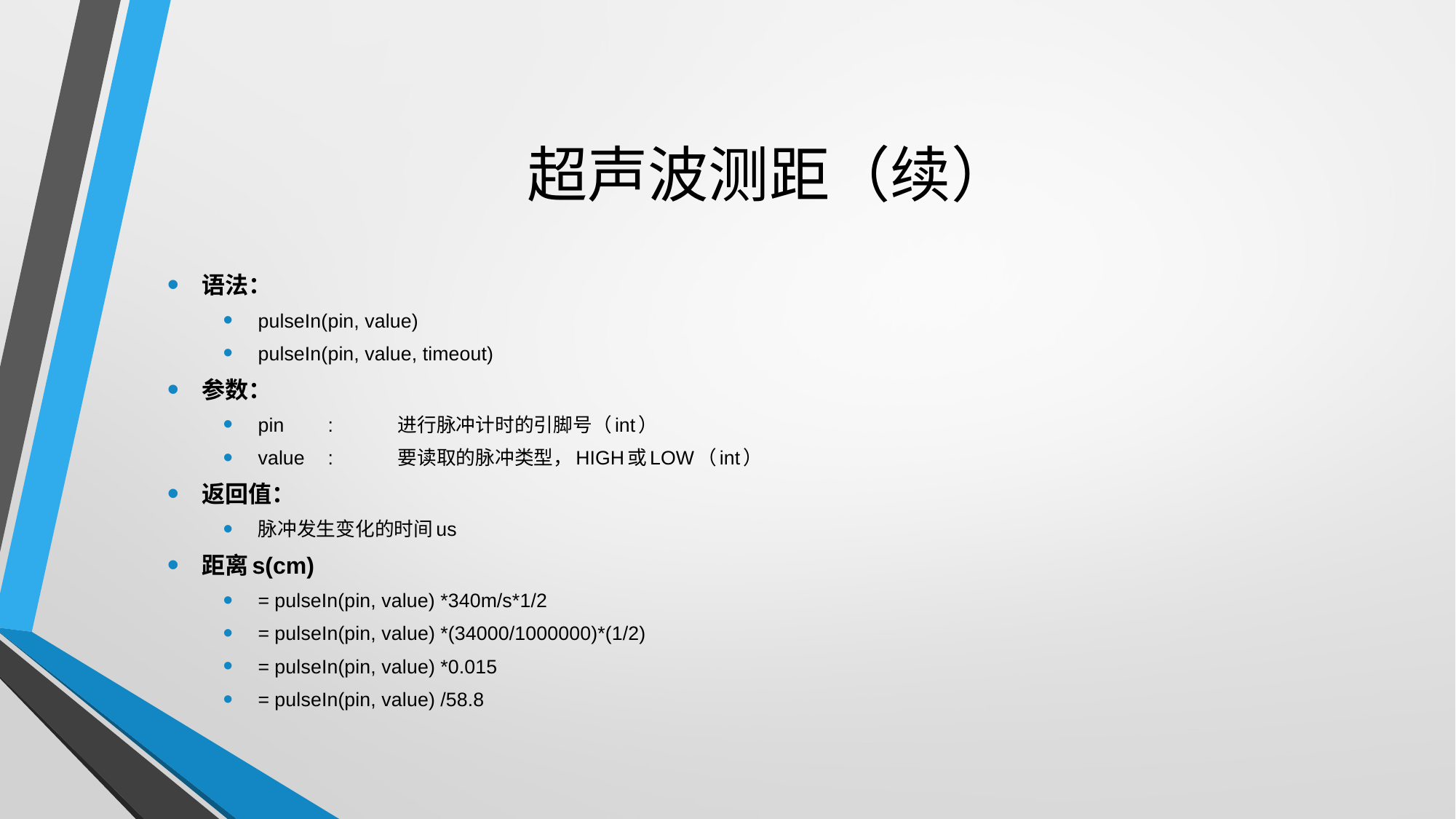

# 超声波测距（续）
语法：
pulseIn(pin, value)
pulseIn(pin, value, timeout)
参数：
pin	:	进行脉冲计时的引脚号（int）
value	:	要读取的脉冲类型，HIGH或LOW（int）
返回值：
脉冲发生变化的时间us​
距离s(cm)
= pulseIn(pin, value) *340m/s*1/2
= pulseIn(pin, value) *(34000/1000000)*(1/2)
= pulseIn(pin, value) *0.015
= pulseIn(pin, value) /58.8